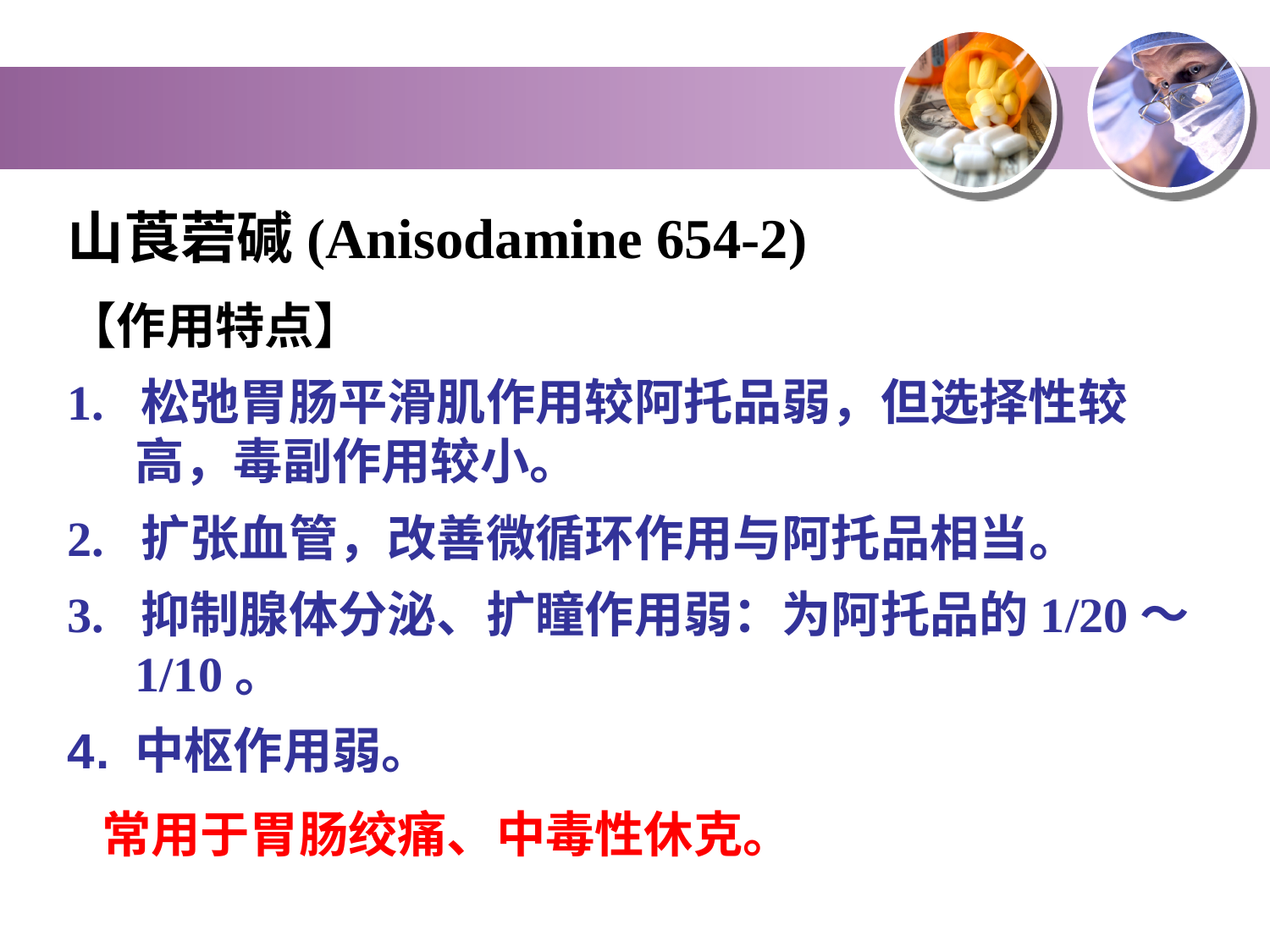

山莨菪碱(Anisodamine 654-2)
【作用特点】
1.  松弛胃肠平滑肌作用较阿托品弱，但选择性较高，毒副作用较小。
2.  扩张血管，改善微循环作用与阿托品相当。
3.  抑制腺体分泌、扩瞳作用弱：为阿托品的1/20～1/10。
中枢作用弱。
  常用于胃肠绞痛、中毒性休克。